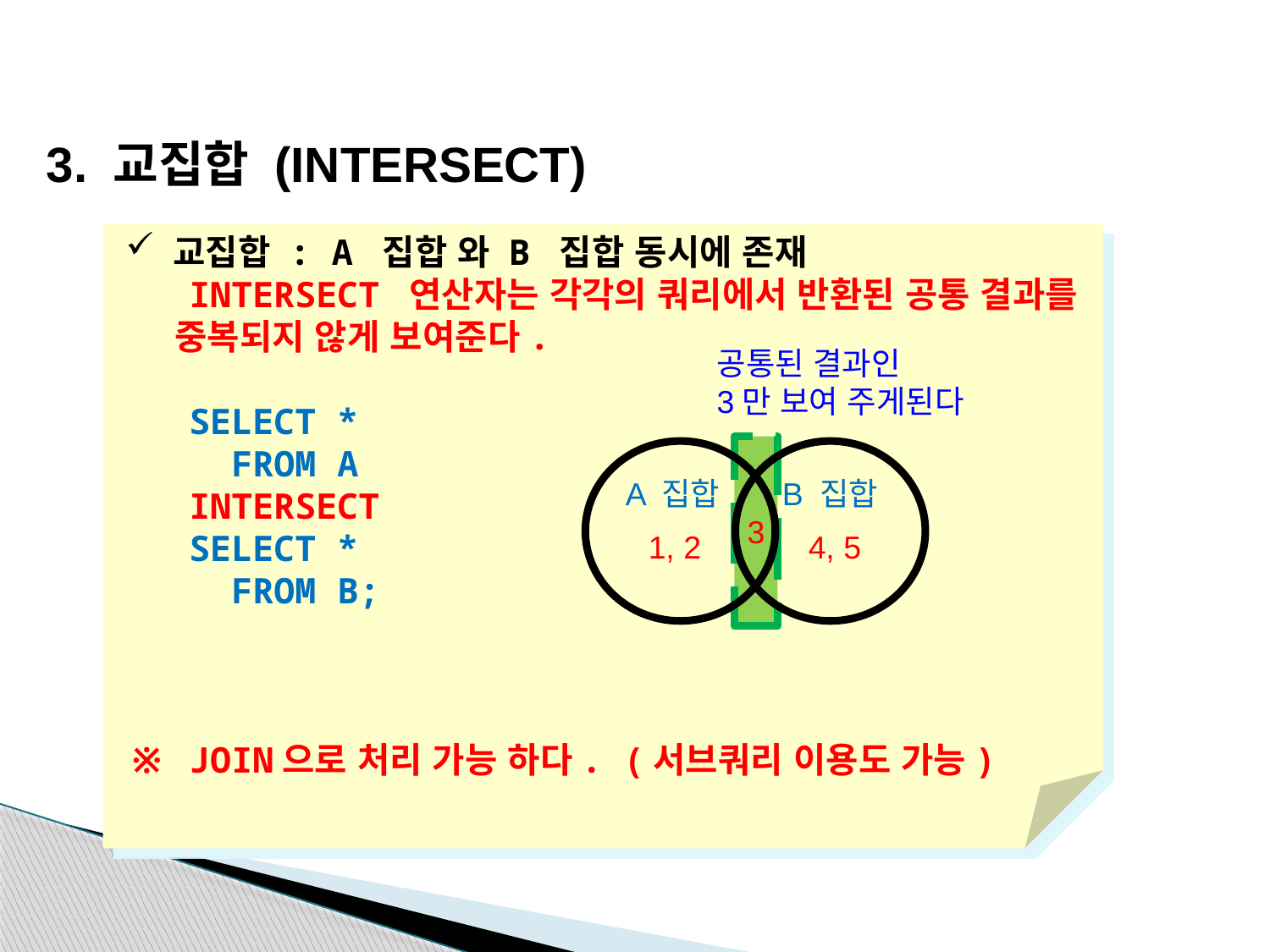

3. 교집합 (INTERSECT)
교집합 : A 집합 와 B 집합 동시에 존재
   INTERSECT 연산자는 각각의 쿼리에서 반환된 공통 결과를 중복되지 않게 보여준다.

   SELECT *
     FROM A
   INTERSECT
   SELECT *
     FROM B;

※ JOIN으로 처리 가능 하다. (서브쿼리 이용도 가능)

공통된 결과인
3만 보여 주게된다

A 집합

B 집합

3
1, 2
4, 5